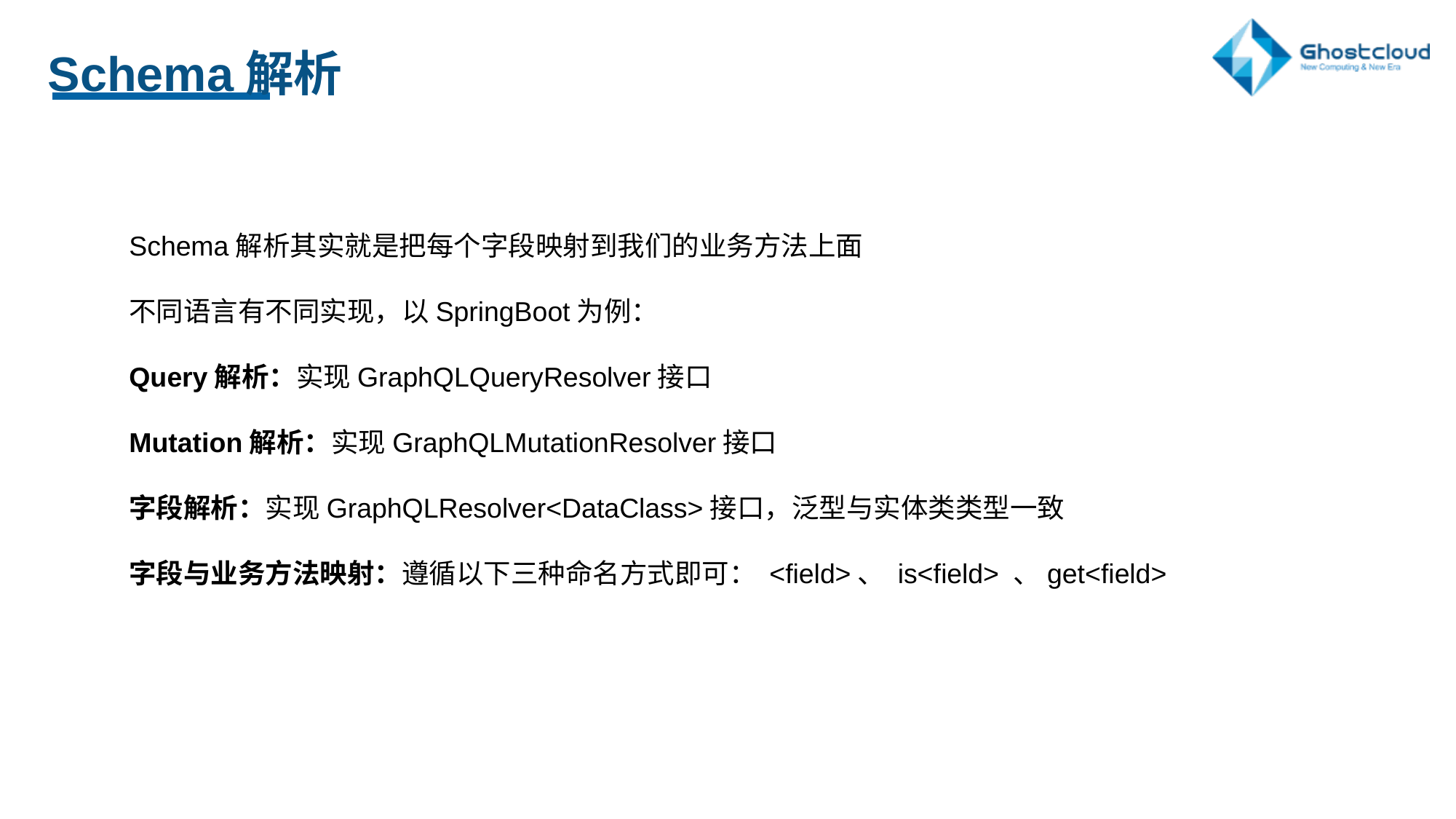

Schema解析
Schema解析其实就是把每个字段映射到我们的业务方法上面

不同语言有不同实现，以SpringBoot为例：

Query解析：实现GraphQLQueryResolver接口

Mutation解析：实现GraphQLMutationResolver接口

字段解析：实现GraphQLResolver<DataClass>接口，泛型与实体类类型一致

字段与业务方法映射：遵循以下三种命名方式即可： <field>、 is<field> 、get<field>